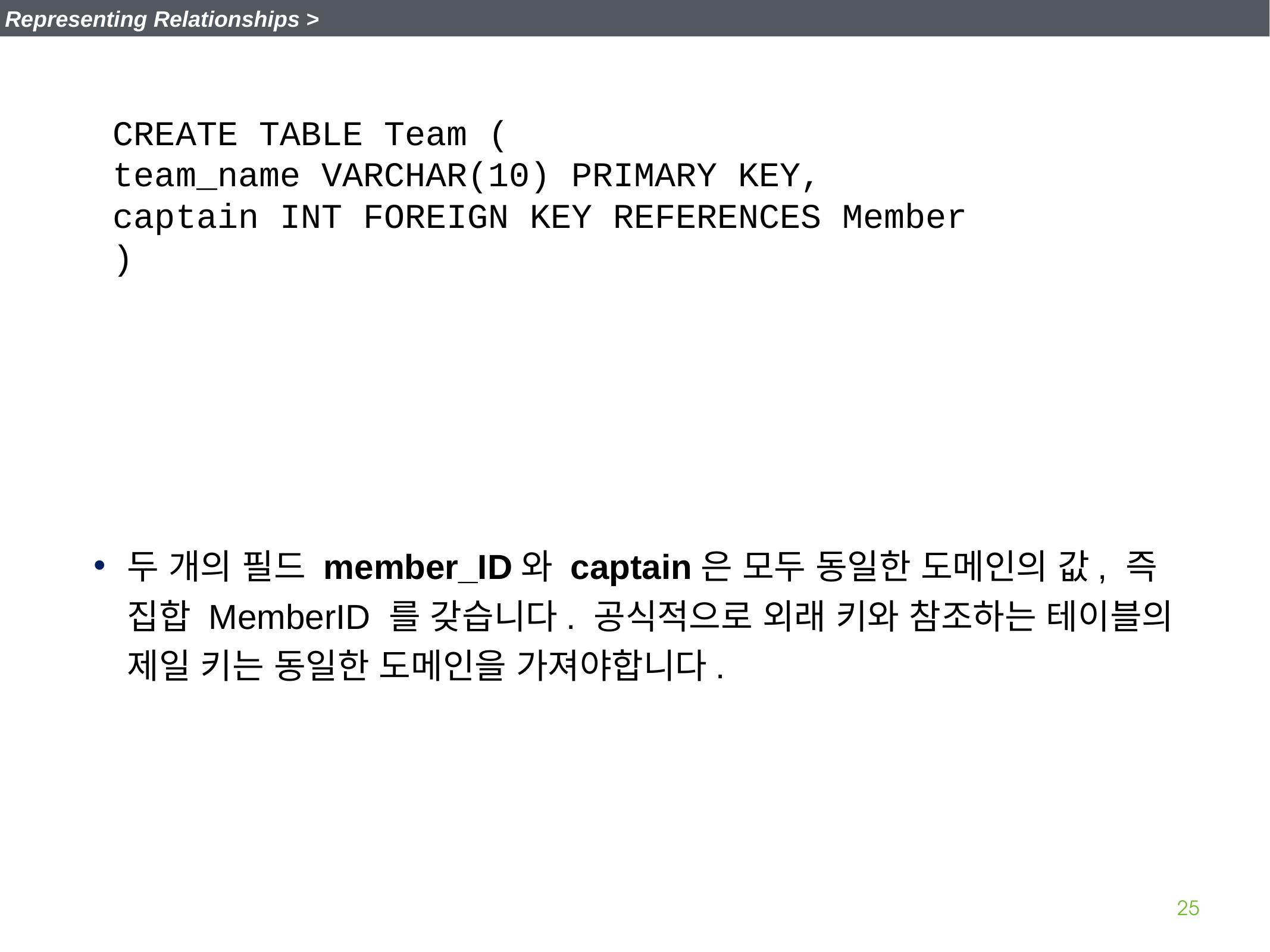

Representing Relationships >
CREATE TABLE Team (
team_name VARCHAR(10) PRIMARY KEY,
captain INT FOREIGN KEY REFERENCES Member
)
두 개의 필드 member_ID와 captain은 모두 동일한 도메인의 값, 즉 집합 MemberID 를 갖습니다. 공식적으로 외래 키와 참조하는 테이블의 제일 키는 동일한 도메인을 가져야합니다.
25